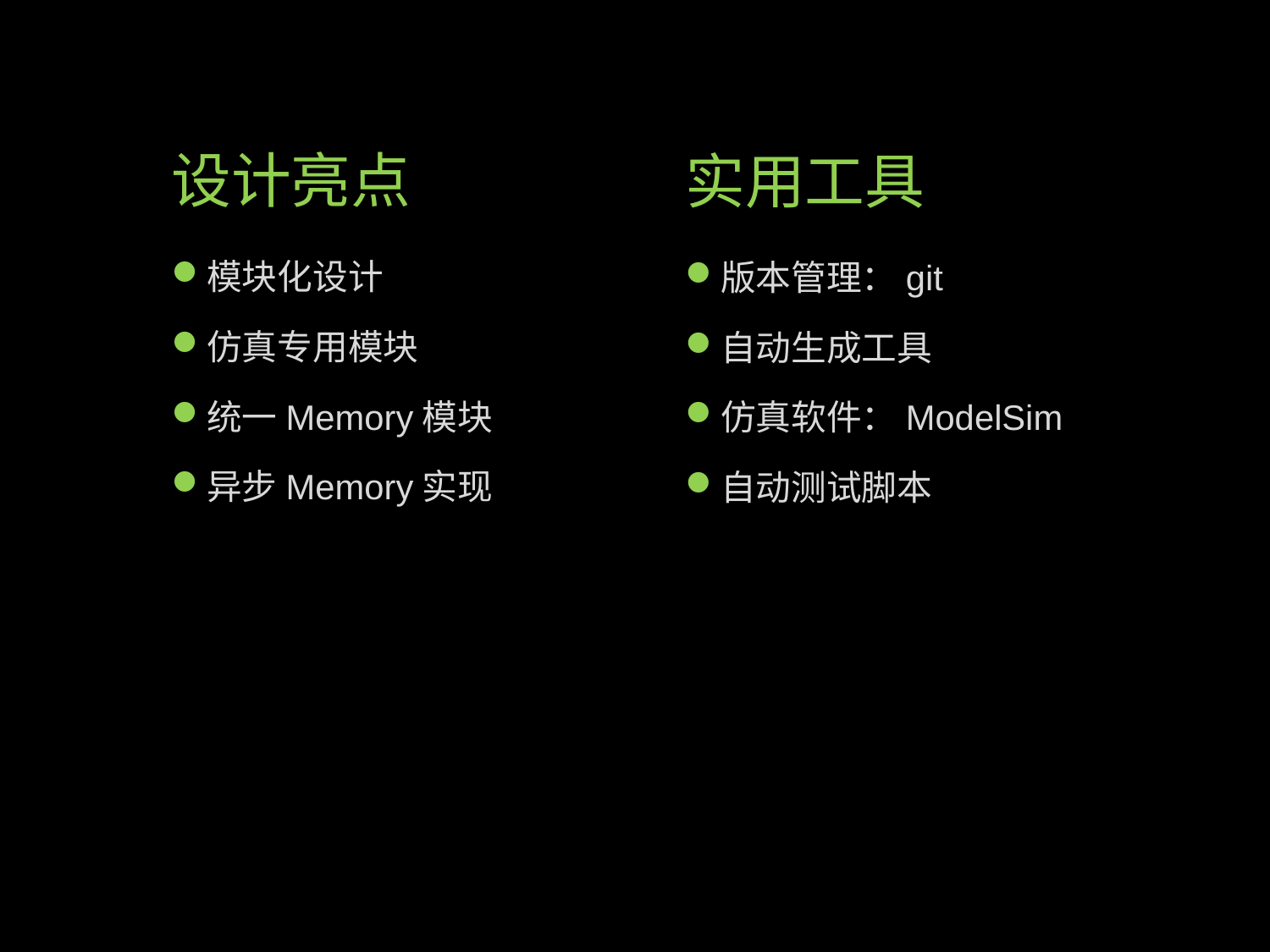

# 设计亮点
实用工具
模块化设计
仿真专用模块
统一Memory模块
异步Memory实现

版本管理：git
自动生成工具
仿真软件：ModelSim
自动测试脚本